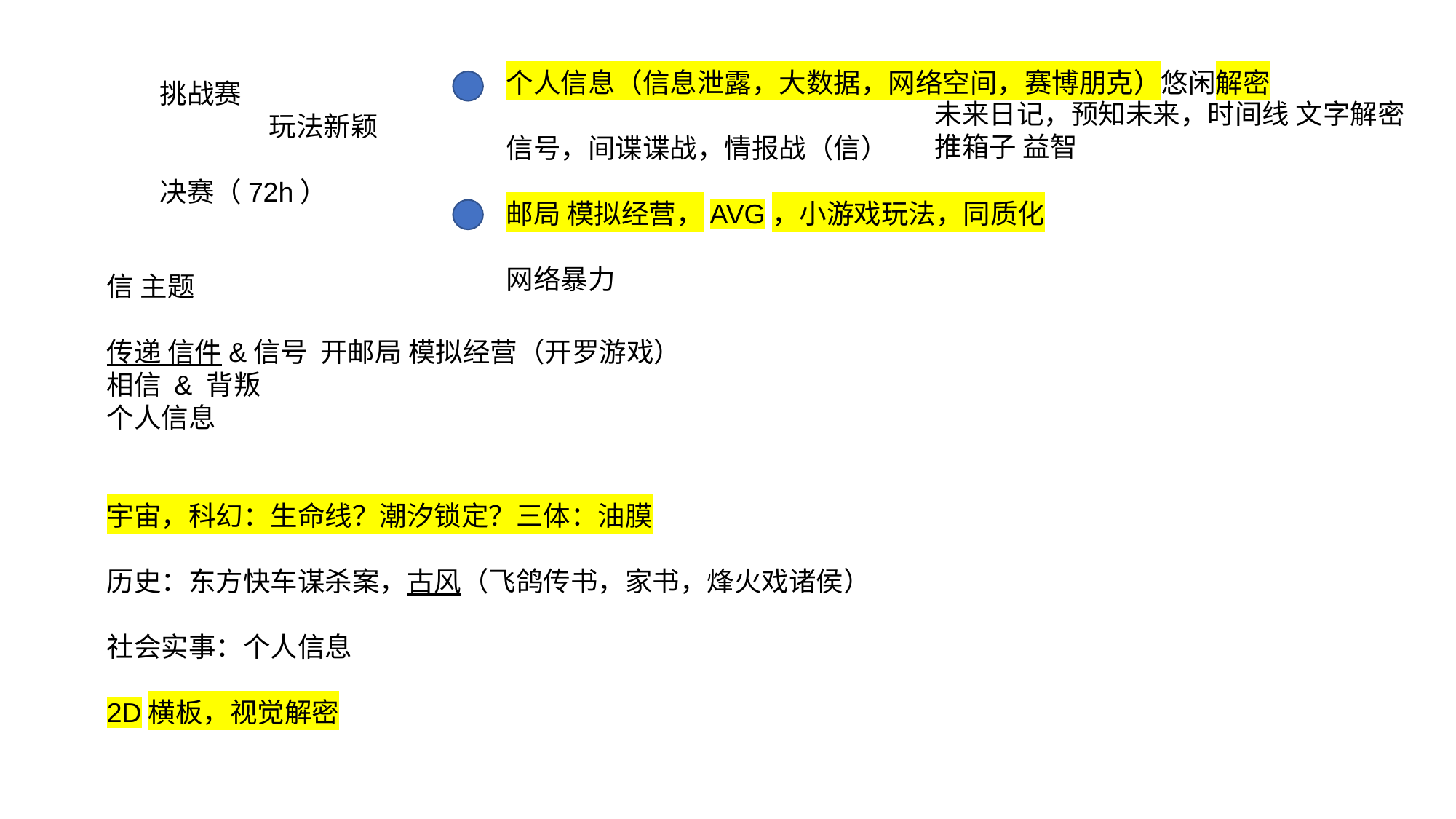

个人信息（信息泄露，大数据，网络空间，赛博朋克）悠闲解密

信号，间谍谍战，情报战（信）

邮局 模拟经营，AVG，小游戏玩法，同质化

网络暴力
挑战赛
	玩法新颖

决赛（72h）

未来日记，预知未来，时间线 文字解密
推箱子 益智

信 主题

传递 信件&信号  开邮局 模拟经营（开罗游戏）
相信 & 背叛
个人信息

宇宙，科幻：生命线？潮汐锁定？三体：油膜

历史：东方快车谋杀案，古风（飞鸽传书，家书，烽火戏诸侯）

社会实事：个人信息

2D横板，视觉解密